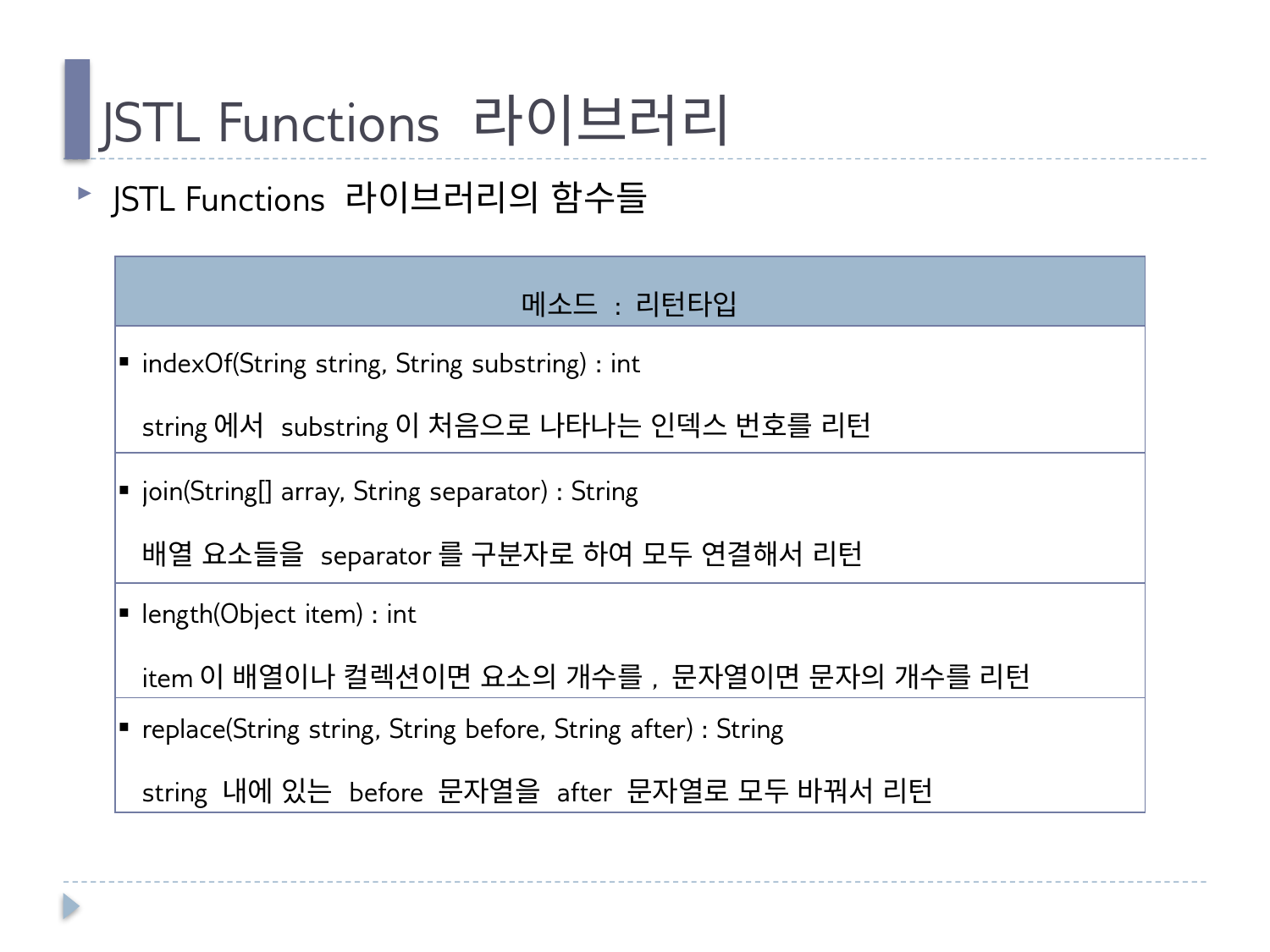

# JSTL Functions 라이브러리
JSTL Functions 라이브러리의 함수들
| 메소드 : 리턴타입 |
| --- |
| indexOf(String string, String substring) : int string에서 substring이 처음으로 나타나는 인덱스 번호를 리턴 |
| join(String[] array, String separator) : String 배열 요소들을 separator를 구분자로 하여 모두 연결해서 리턴 |
| length(Object item) : int item이 배열이나 컬렉션이면 요소의 개수를, 문자열이면 문자의 개수를 리턴 |
| replace(String string, String before, String after) : String string 내에 있는 before 문자열을 after 문자열로 모두 바꿔서 리턴 |